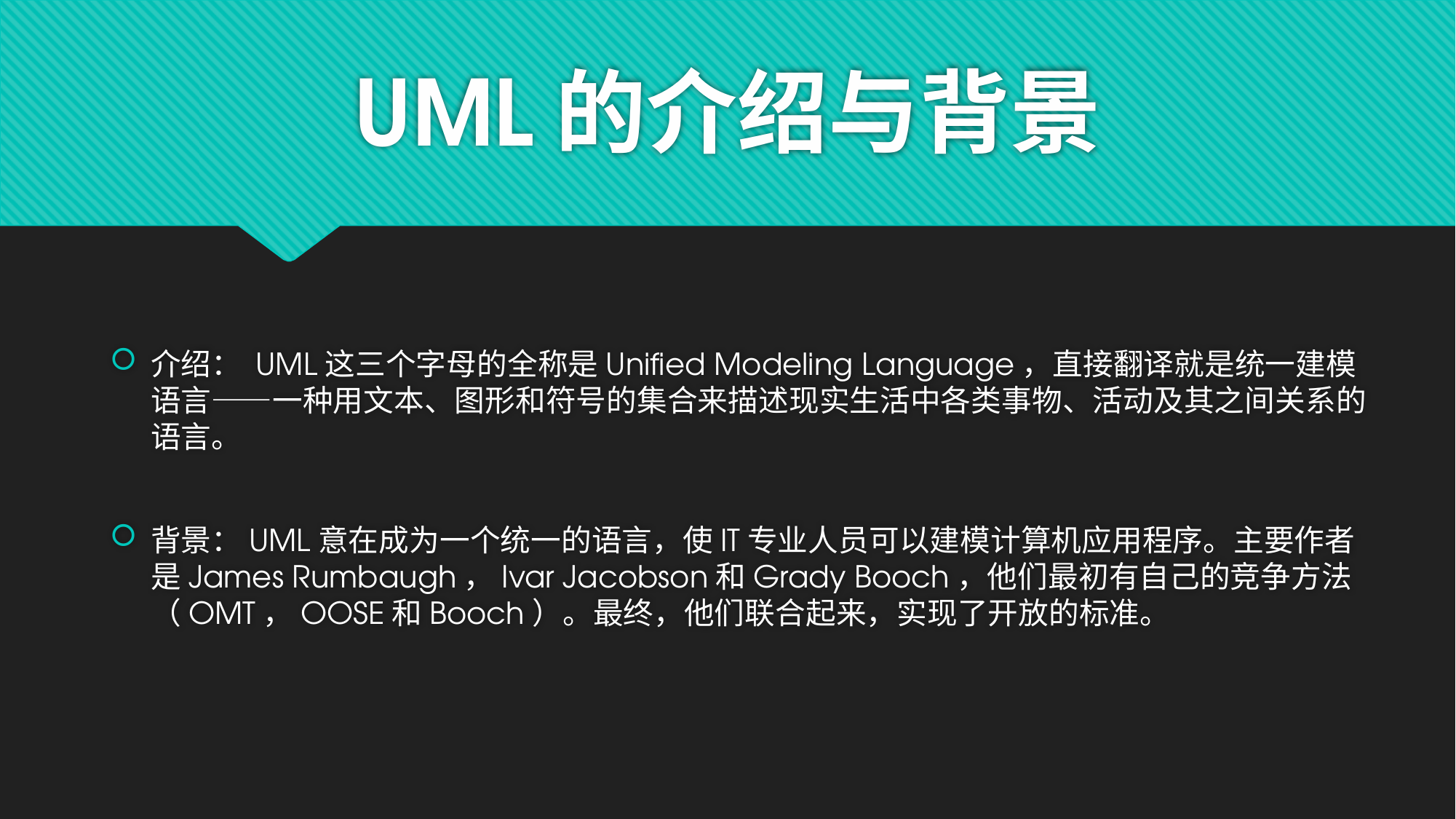

# UML的介绍与背景
介绍： UML这三个字母的全称是Unified Modeling Language，直接翻译就是统一建模语言——一种用文本、图形和符号的集合来描述现实生活中各类事物、活动及其之间关系的语言。

背景：UML意在成为一个统一的语言，使IT专业人员可以建模计算机应用程序。主要作者是James Rumbaugh，Ivar Jacobson和Grady Booch，他们最初有自己的竞争方法（OMT，OOSE和Booch）。最终，他们联合起来，实现了开放的标准。